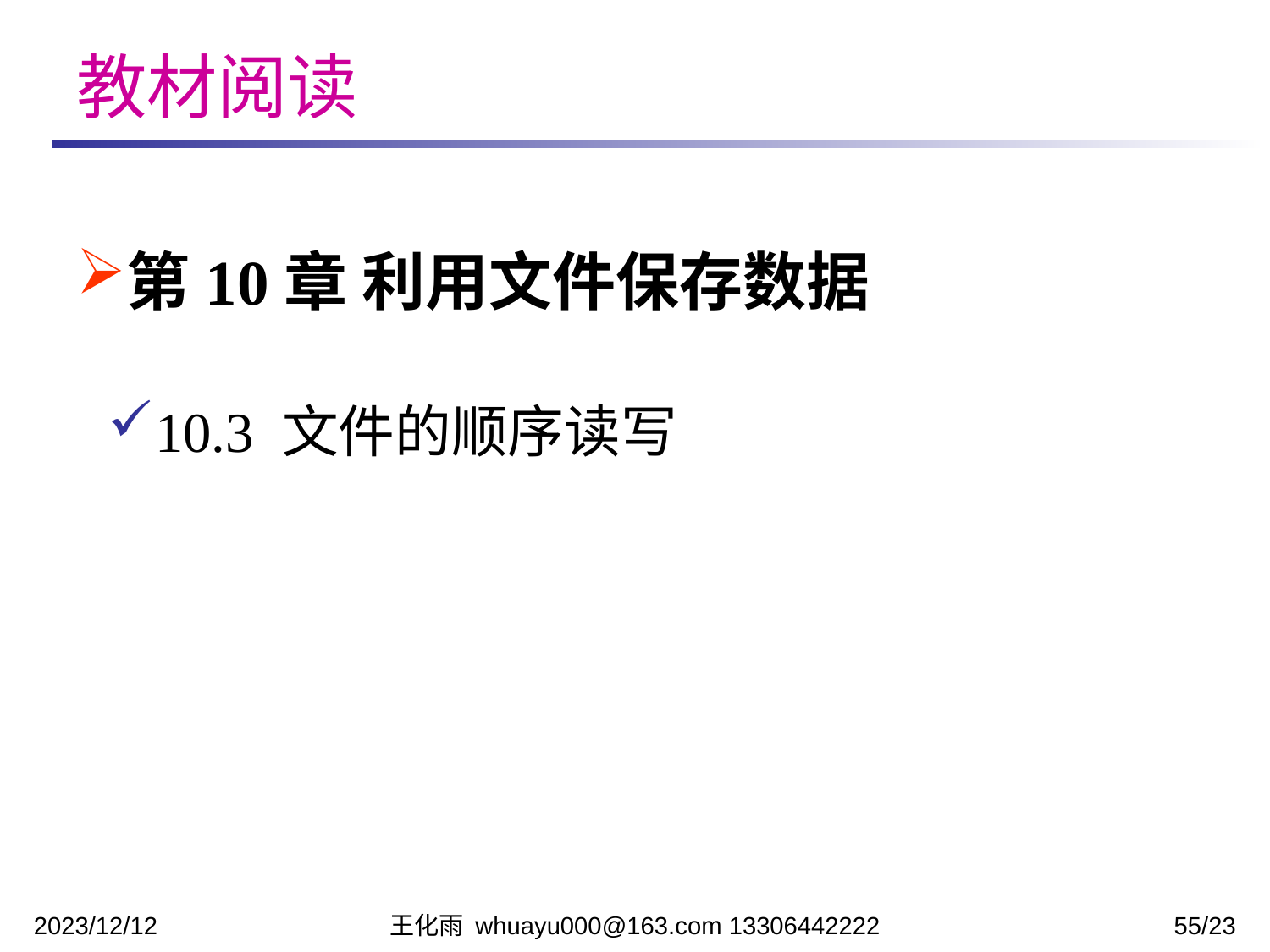

教材阅读
第10章 利用文件保存数据
10.3 文件的顺序读写
2023/12/12
王化雨 whuayu000@163.com 13306442222
55/23